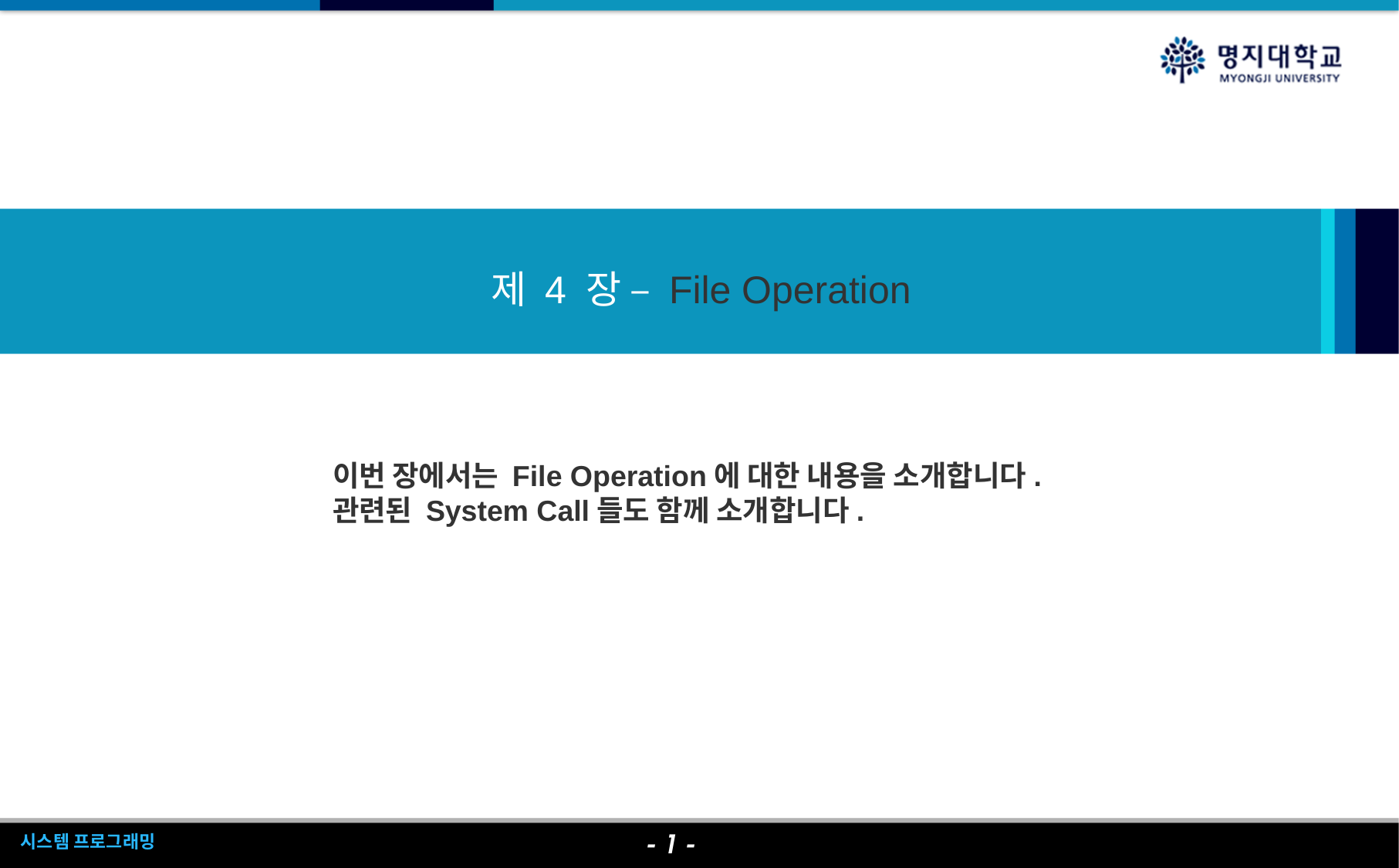

제 4 장 – File Operation
이번 장에서는 File Operation에 대한 내용을 소개합니다.
관련된 System Call들도 함께 소개합니다.
- 1 -